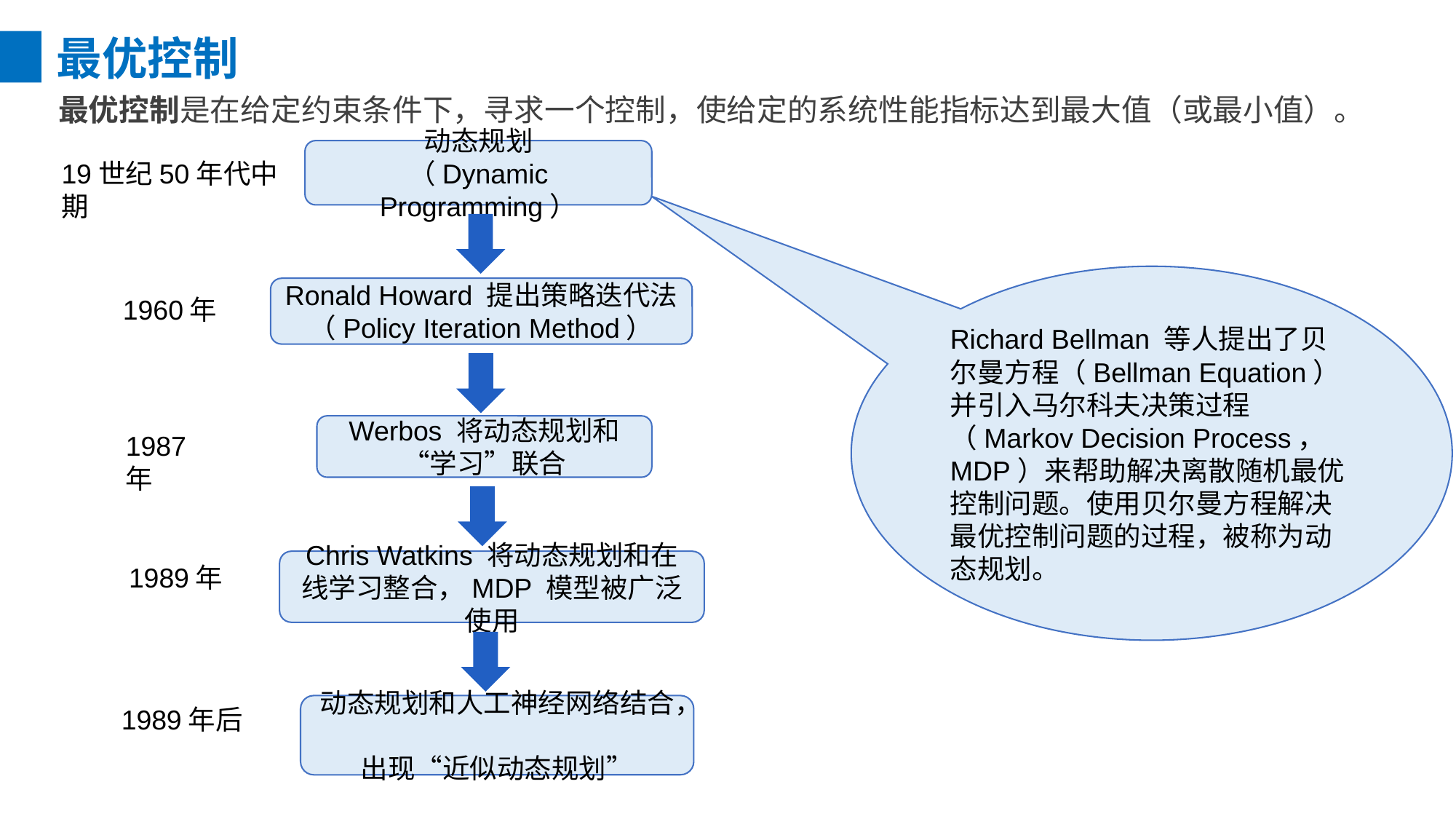

最优控制
最优控制是在给定约束条件下，寻求一个控制，使给定的系统性能指标达到最大值（或最小值）。

动态规划
（Dynamic Programming）
19世纪50年代中期

Richard Bellman 等人提出了贝尔曼方程（Bellman Equation）并引入马尔科夫决策过程（Markov Decision Process，MDP）来帮助解决离散随机最优控制问题。使用贝尔曼方程解决最优控制问题的过程，被称为动态规划。
Ronald Howard 提出策略迭代法
（Policy Iteration Method）
1960年

Werbos 将动态规划和“学习”联合
1987年

Chris Watkins 将动态规划和在线学习整合，MDP 模型被广泛使用

1989年

动态规划和人工神经网络结合，
出现“近似动态规划”
1989年后